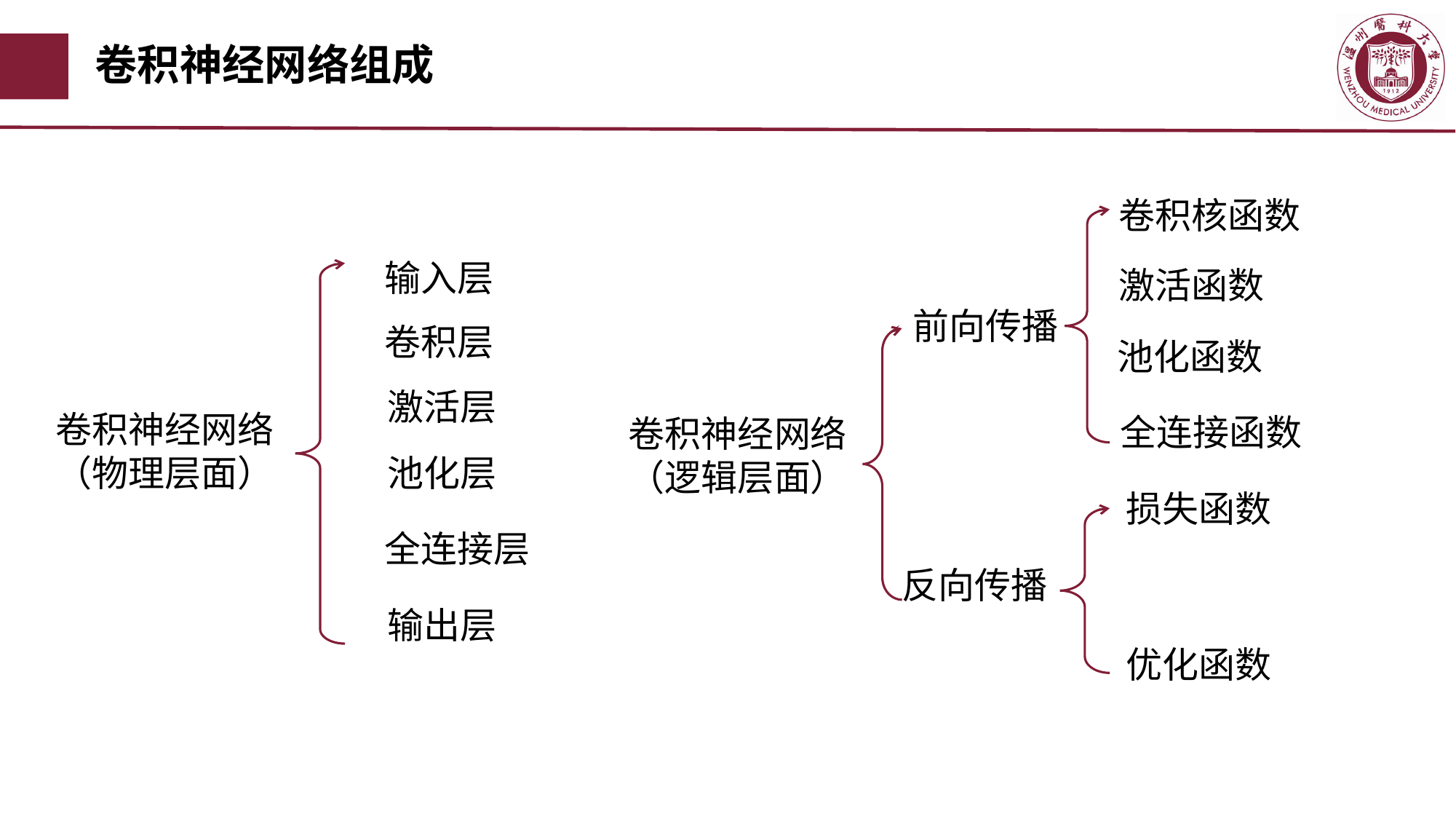

# 卷积神经网络组成
卷积核函数

输入层
激活函数

前向传播
卷积层

池化函数
激活层
卷积神经网络（物理层面）
全连接函数
卷积神经网络（逻辑层面）
池化层
损失函数

全连接层
反向传播
输出层
优化函数